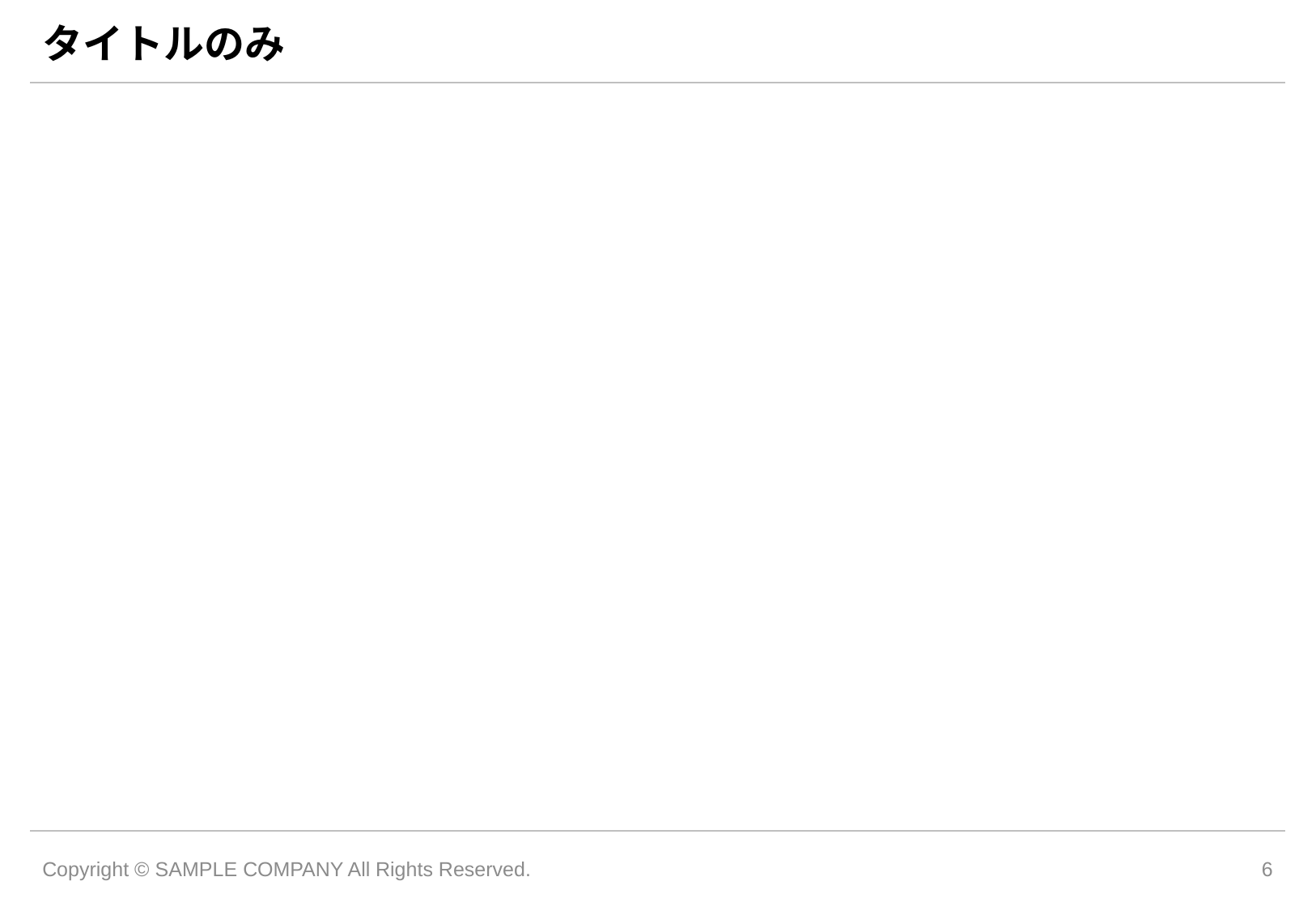

# タイトルのみ
Copyright © SAMPLE COMPANY All Rights Reserved.
6